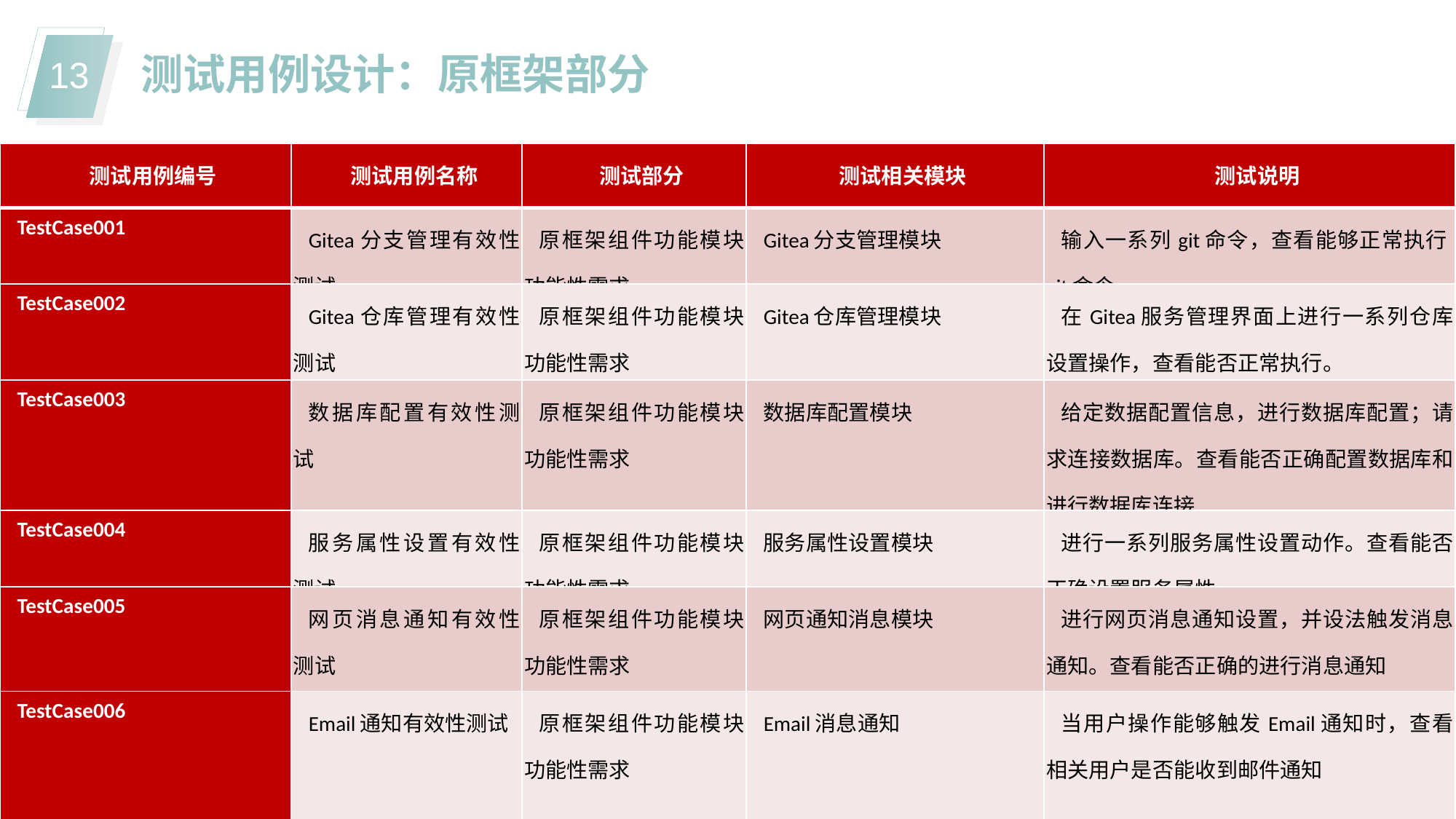

测试用例设计：原框架部分
| 测试用例编号 | 测试用例名称 | 测试部分 | 测试相关模块 | 测试说明 |
| --- | --- | --- | --- | --- |
| TestCase001 | Gitea分支管理有效性测试 | 原框架组件功能模块功能性需求 | Gitea分支管理模块 | 输入一系列git命令，查看能够正常执行git命令。 |
| TestCase002 | Gitea仓库管理有效性测试 | 原框架组件功能模块功能性需求 | Gitea仓库管理模块 | 在Gitea服务管理界面上进行一系列仓库设置操作，查看能否正常执行。 |
| TestCase003 | 数据库配置有效性测试 | 原框架组件功能模块功能性需求 | 数据库配置模块 | 给定数据配置信息，进行数据库配置；请求连接数据库。查看能否正确配置数据库和进行数据库连接 |
| TestCase004 | 服务属性设置有效性测试 | 原框架组件功能模块功能性需求 | 服务属性设置模块 | 进行一系列服务属性设置动作。查看能否正确设置服务属性 |
| TestCase005 | 网页消息通知有效性测试 | 原框架组件功能模块功能性需求 | 网页通知消息模块 | 进行网页消息通知设置，并设法触发消息通知。查看能否正确的进行消息通知 |
| TestCase006 | Email通知有效性测试 | 原框架组件功能模块功能性需求 | Email消息通知 | 当用户操作能够触发Email通知时，查看相关用户是否能收到邮件通知 |